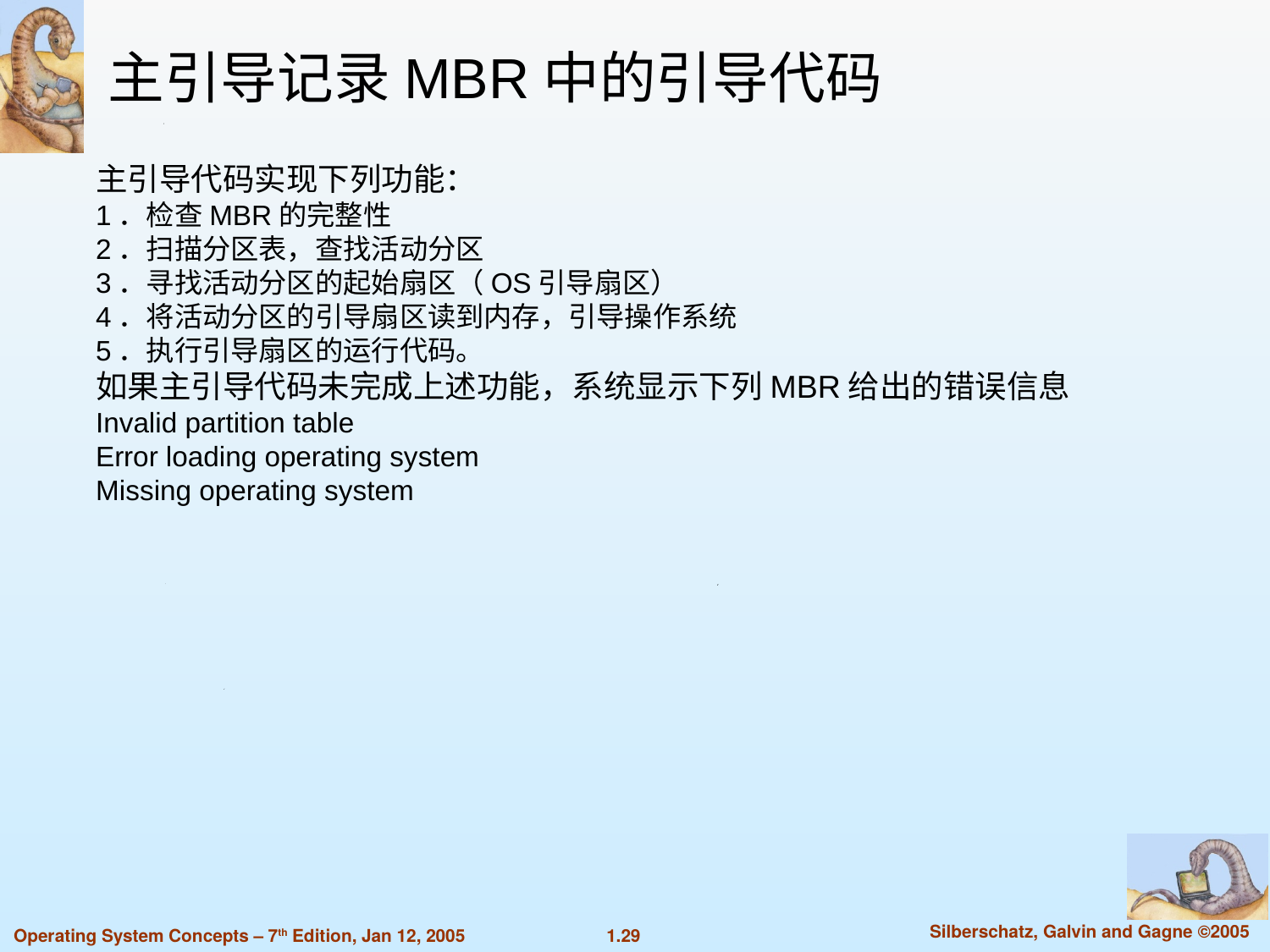

主引导记录MBR中的引导代码
主引导代码实现下列功能：
1．检查MBR的完整性
2．扫描分区表，查找活动分区
3．寻找活动分区的起始扇区（OS引导扇区）
4．将活动分区的引导扇区读到内存，引导操作系统
5．执行引导扇区的运行代码。
如果主引导代码未完成上述功能，系统显示下列MBR给出的错误信息
Invalid partition table
Error loading operating system
Missing operating system